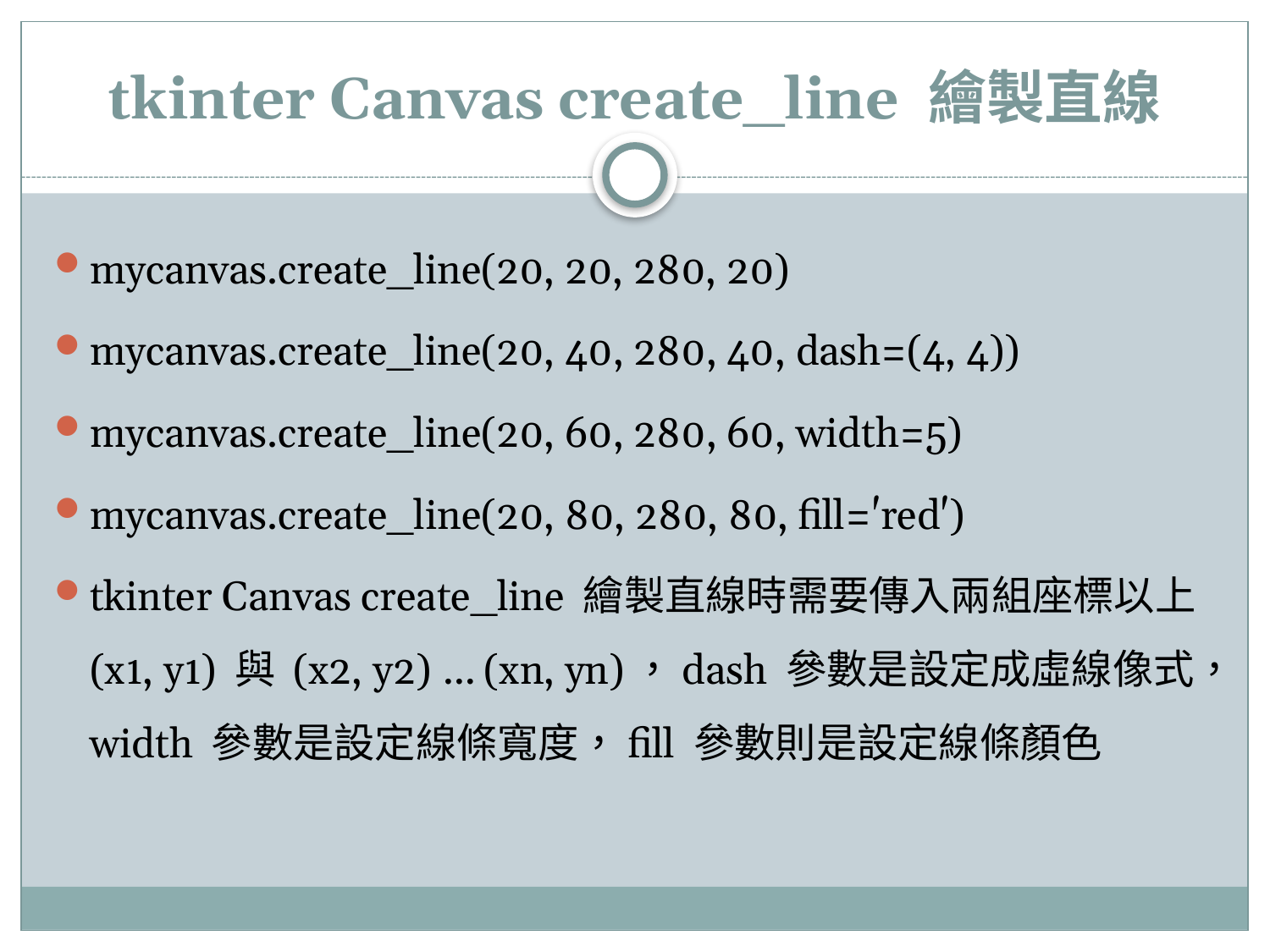

# tkinter Canvas create_line 繪製直線
mycanvas.create_line(20, 20, 280, 20)
mycanvas.create_line(20, 40, 280, 40, dash=(4, 4))
mycanvas.create_line(20, 60, 280, 60, width=5)
mycanvas.create_line(20, 80, 280, 80, fill='red')
tkinter Canvas create_line 繪製直線時需要傳入兩組座標以上 (x1, y1) 與 (x2, y2) … (xn, yn)，dash 參數是設定成虛線像式，width 參數是設定線條寬度，fill 參數則是設定線條顏色